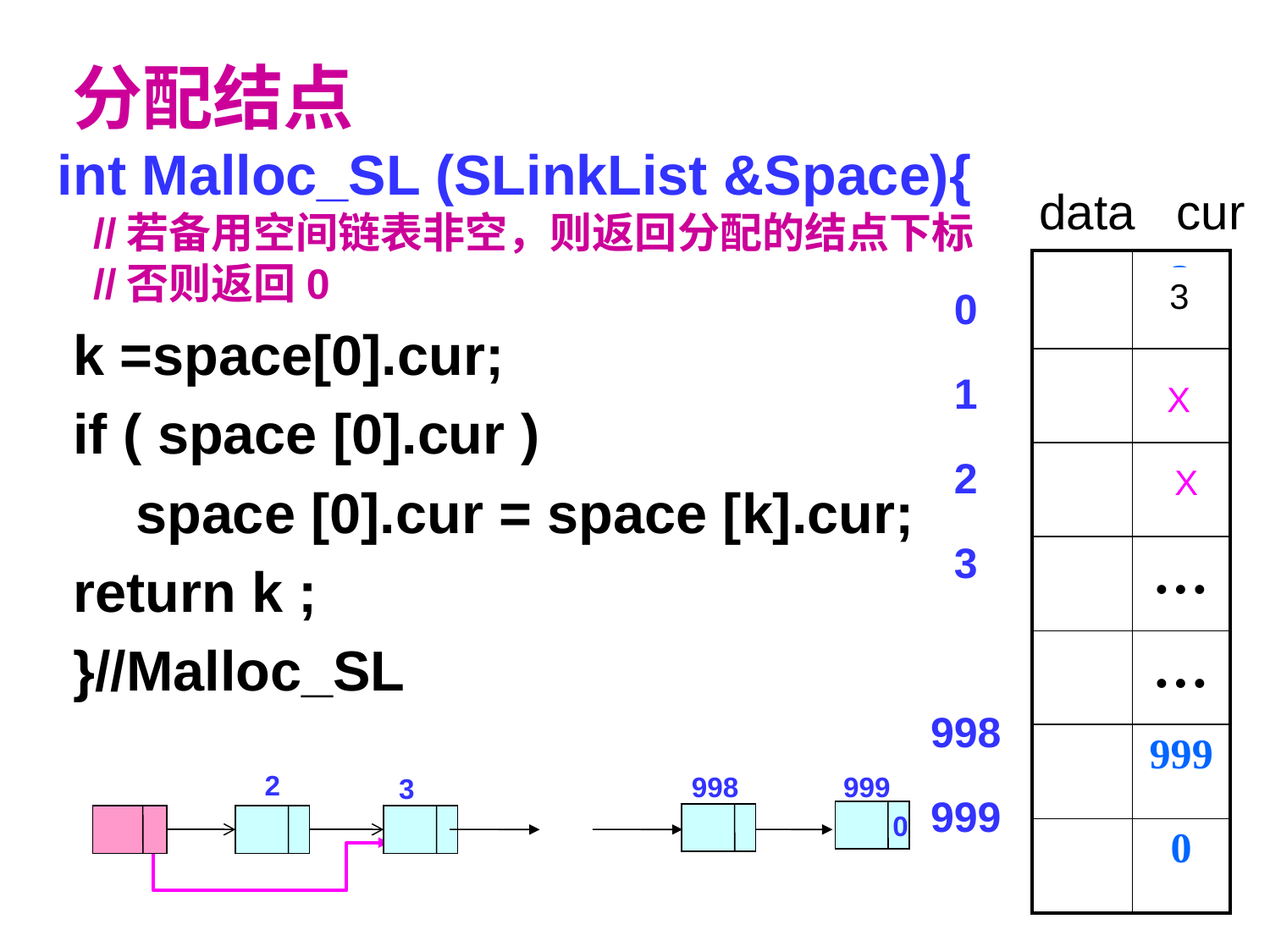

分配结点
int Malloc_SL (SLinkList &Space){
   //若备用空间链表非空，则返回分配的结点下标
   //否则返回0
 k =space[0].cur;
 if ( space [0].cur )
     space [0].cur = space [k].cur;
 return k ;
 }//Malloc_SL

data   cur
|  | 2 |
| --- | --- |
|  |  |
|  | 3 |
|  | … |
|  | … |
|  | 999 |
|  | 0 |
  3
0
1
2
3

998
999
  X
  X
2
998
999
3

0